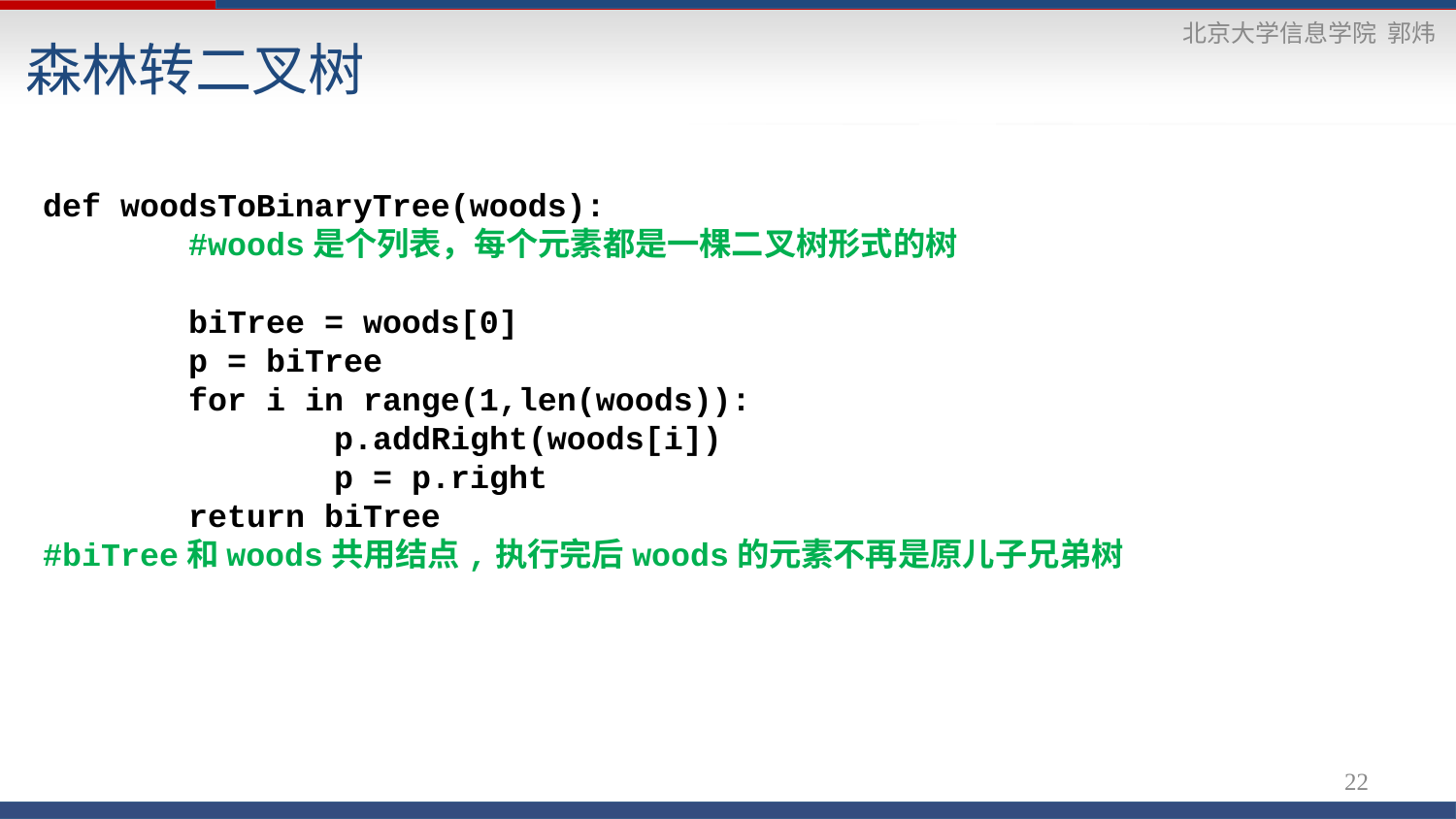

森林转二叉树

def woodsToBinaryTree(woods):
	#woods是个列表，每个元素都是一棵二叉树形式的树

	biTree = woods[0]
	p = biTree
	for i in range(1,len(woods)):
		p.addRight(woods[i])
		p = p.right
	return biTree
#biTree和woods共用结点,执行完后woods的元素不再是原儿子兄弟树
22